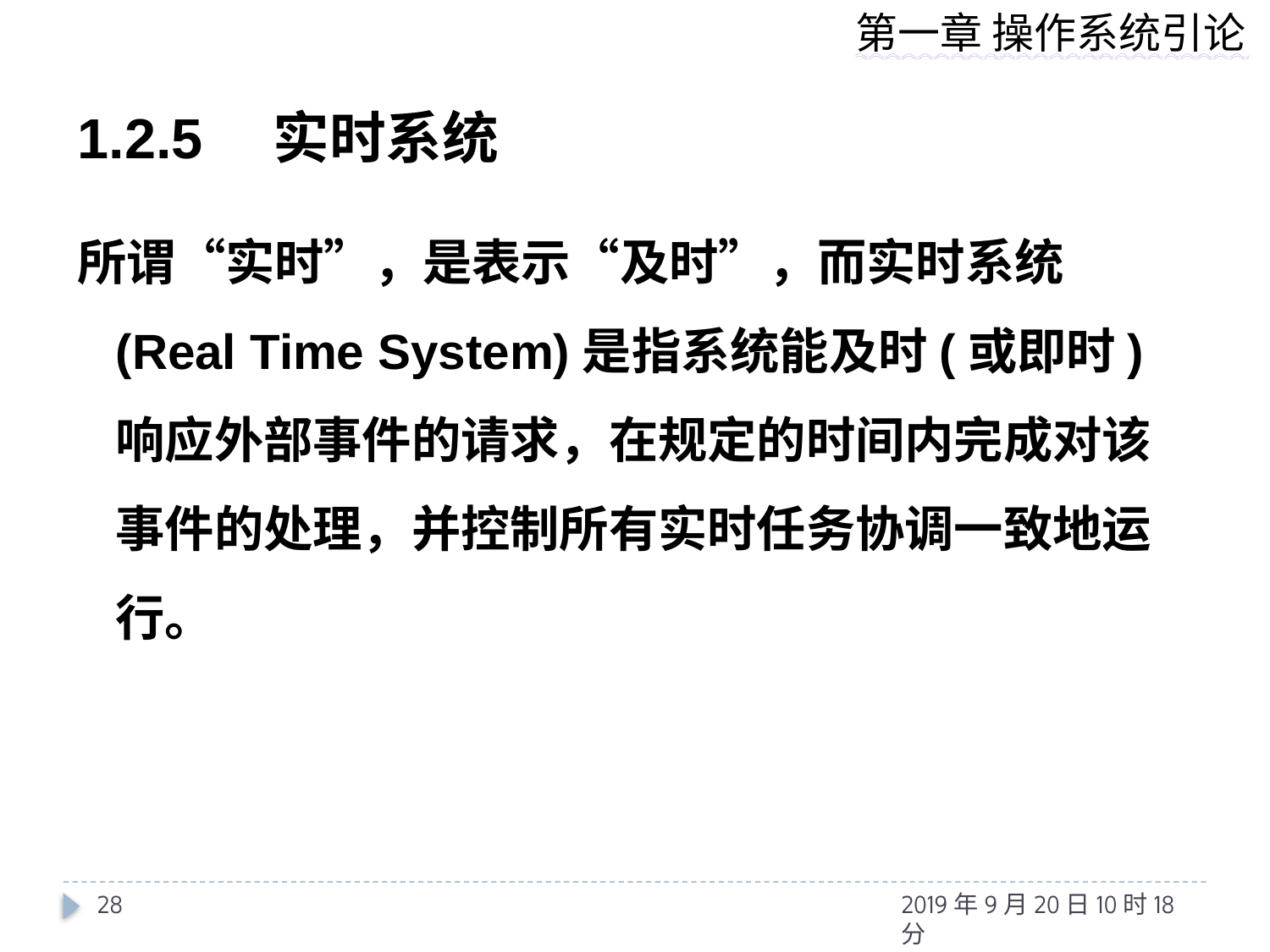

1.2.5　实时系统
所谓“实时”，是表示“及时”，而实时系统(Real Time System)是指系统能及时(或即时)响应外部事件的请求，在规定的时间内完成对该事件的处理，并控制所有实时任务协调一致地运行。

28
2019年9月20日10时18分